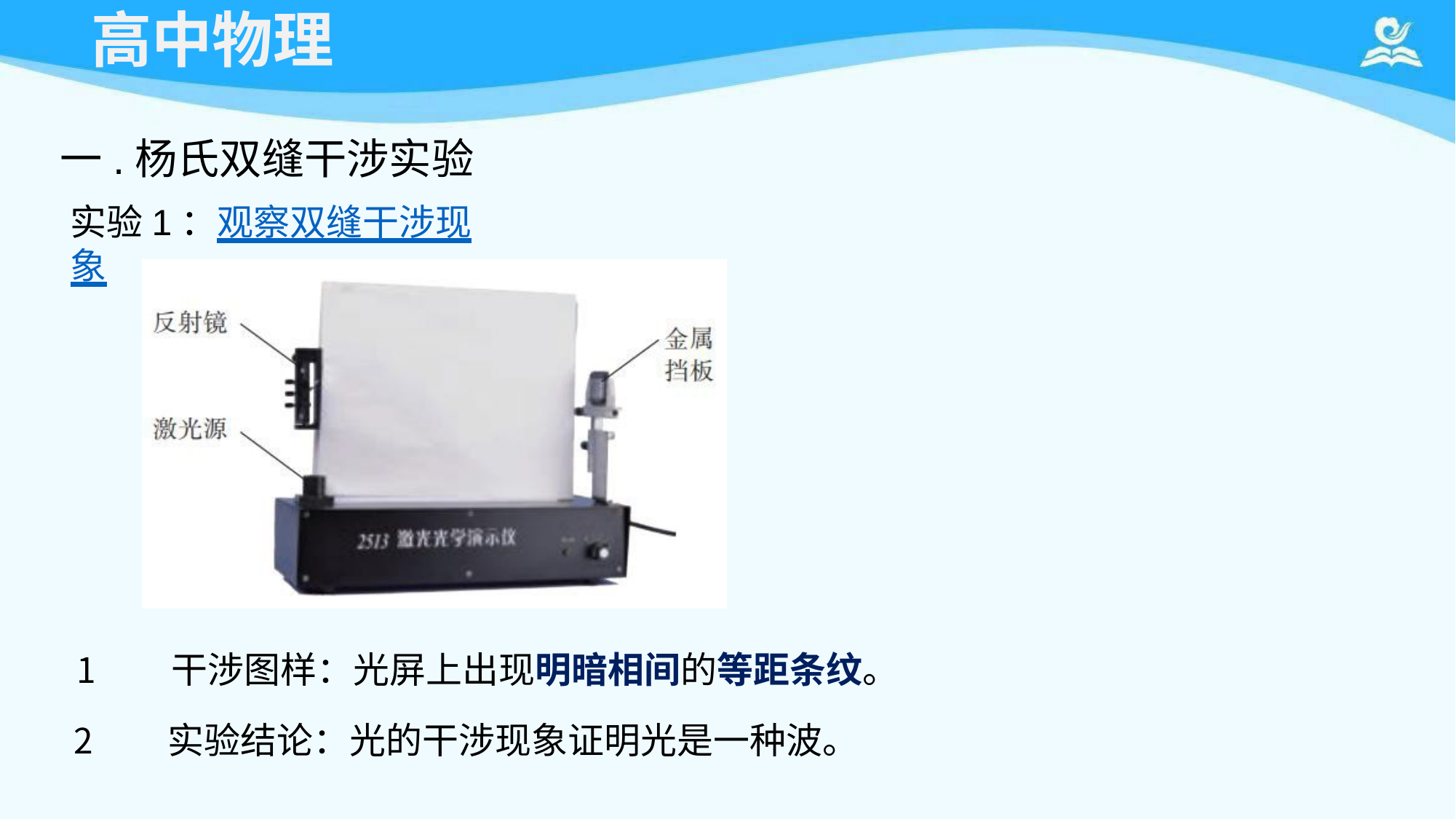

# 高中物理
一.杨氏双缝干涉实验
实验1：观察双缝干涉现象

干涉图样：光屏上出现明暗相间的等距条纹。
实验结论：光的干涉现象证明光是一种波。